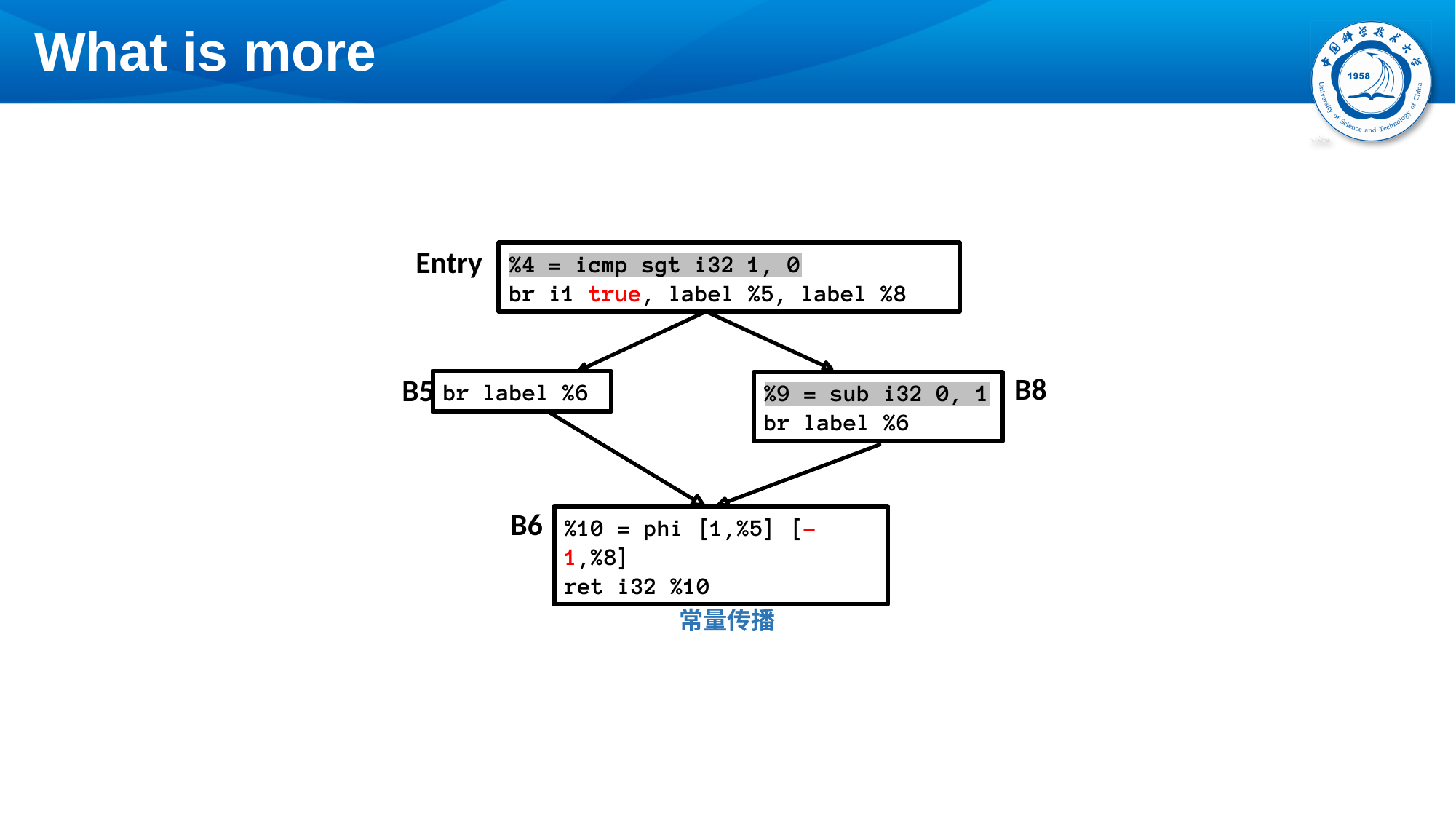

# What is more
Entry
%4 = icmp sgt i32 1, 0
br i1 true, label %5, label %8

B8
B5
br label %6
%9 = sub i32 0, 1
br label %6

B6
%10 = phi [1,%5] [-1,%8]
ret i32 %10
常量传播